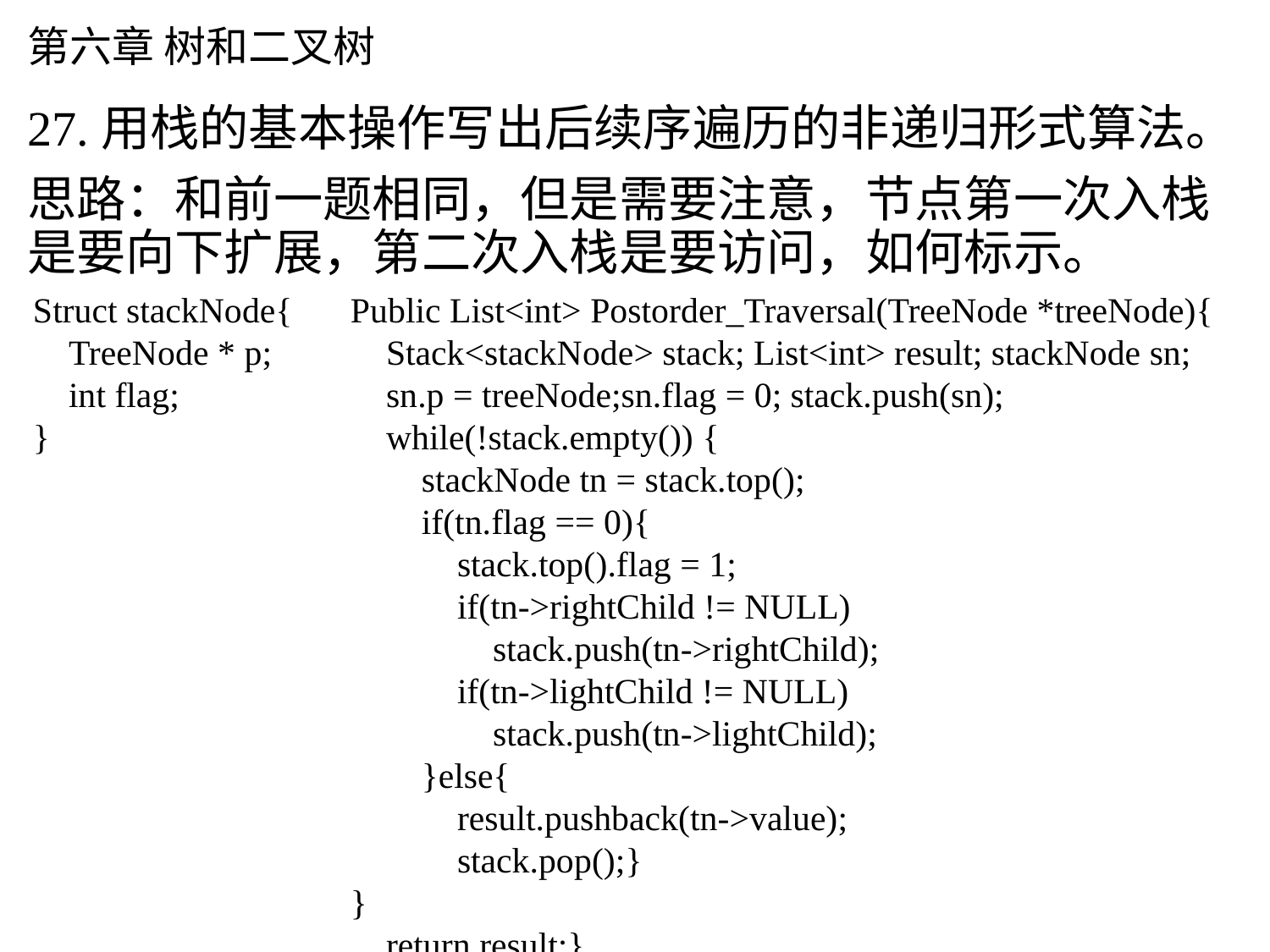

# 第六章 树和二叉树
27.用栈的基本操作写出后续序遍历的非递归形式算法。
思路：和前一题相同，但是需要注意，节点第一次入栈是要向下扩展，第二次入栈是要访问，如何标示。
Struct stackNode{
    TreeNode * p;
    int flag;
}
Public List<int> Postorder_Traversal(TreeNode *treeNode){
    Stack<stackNode> stack; List<int> result; stackNode sn;
    sn.p = treeNode;sn.flag = 0; stack.push(sn);
    while(!stack.empty()) {
        stackNode tn = stack.top();
        if(tn.flag == 0){
            stack.top().flag = 1;
            if(tn->rightChild != NULL)
                stack.push(tn->rightChild);
            if(tn->lightChild != NULL)
                stack.push(tn->lightChild);
        }else{
            result.pushback(tn->value);
            stack.pop();}
}
    return result;}